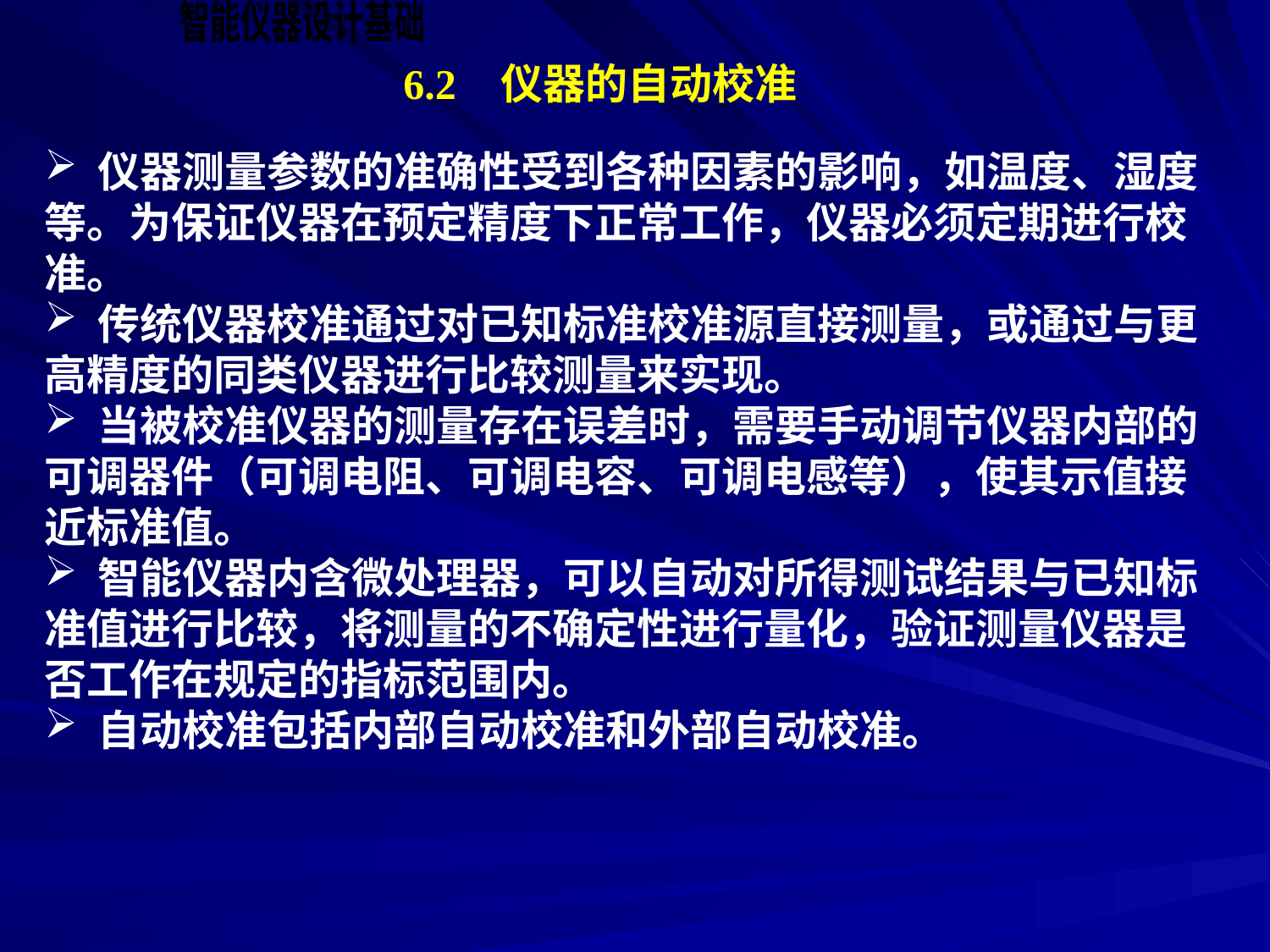

6.2   仪器的自动校准
 仪器测量参数的准确性受到各种因素的影响，如温度、湿度等。为保证仪器在预定精度下正常工作，仪器必须定期进行校准。
 传统仪器校准通过对已知标准校准源直接测量，或通过与更高精度的同类仪器进行比较测量来实现。
 当被校准仪器的测量存在误差时，需要手动调节仪器内部的可调器件（可调电阻、可调电容、可调电感等），使其示值接近标准值。
 智能仪器内含微处理器，可以自动对所得测试结果与已知标准值进行比较，将测量的不确定性进行量化，验证测量仪器是否工作在规定的指标范围内。
 自动校准包括内部自动校准和外部自动校准。